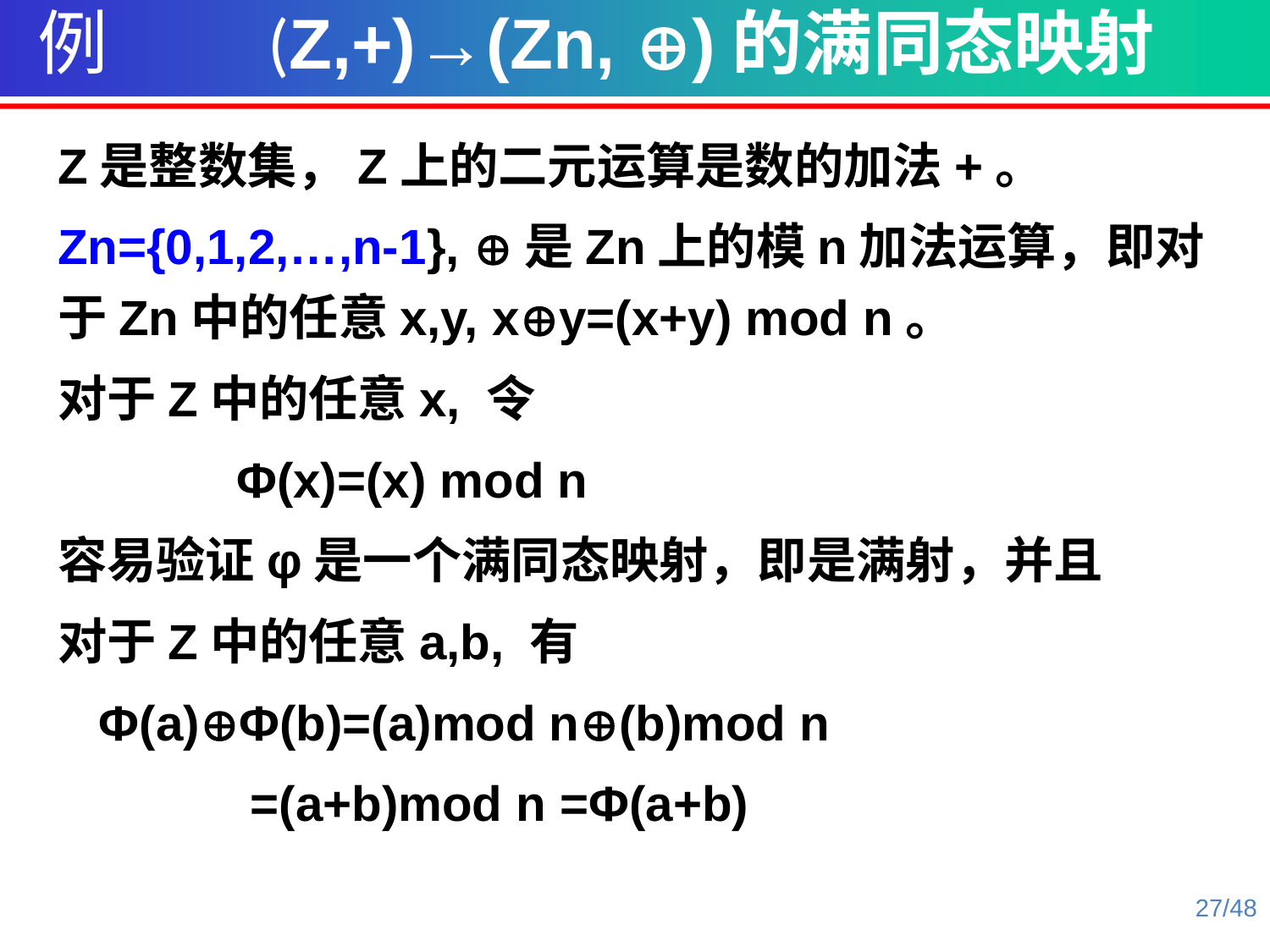

例         (Z,+)→(Zn, ⊕)的满同态映射
Z是整数集，Z上的二元运算是数的加法+。
Zn={0,1,2,…,n-1}, ⊕是Zn上的模n加法运算，即对于Zn中的任意x,y, x⊕y=(x+y) mod n。
对于Z中的任意x, 令
             Φ(x)=(x) mod n
容易验证φ是一个满同态映射，即是满射，并且
对于Z中的任意a,b, 有
   Φ(a)⊕Φ(b)=(a)mod n⊕(b)mod n
              =(a+b)mod n =Φ(a+b)

27/48